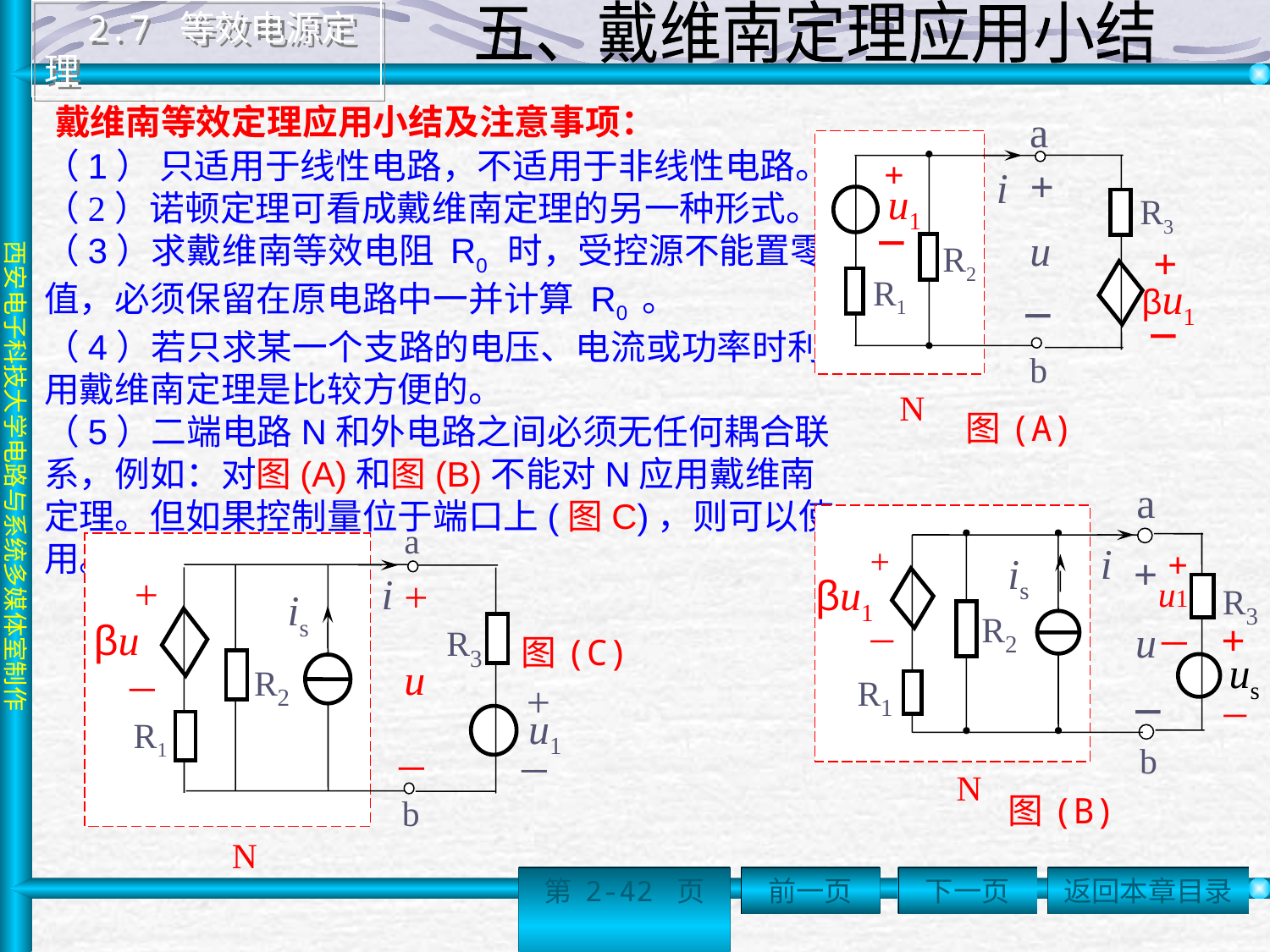

2.7 等效电源定理
  五、戴维南定理应用小结
戴维南等效定理应用小结及注意事项：
a

+

+
i
u1

R3
－
u

+
R2

R1
βu1

－
－

b

N
图(A)
（1） 只适用于线性电路，不适用于非线性电路。
（2）诺顿定理可看成戴维南定理的另一种形式。
（3）求戴维南等效电阻 R0  时，受控源不能置零值，必须保留在原电路中一并计算 R0 。
（4）若只求某一个支路的电压、电流或功率时利用戴维南定理是比较方便的。
（5）二端电路N和外电路之间必须无任何耦合联系，例如：对图(A)和图(B)不能对N应用戴维南定理。但如果控制量位于端口上(图C)，则可以使用。
a

+
i
+
is
+
u1
βu1
R3

R2

+
u
－
－
us

R1

－
－

b
N
图(B)
a

i
+

+
is
βu
R3

u
R2

－
+
u1

R1
－
－

b

N
图(C)
第 2-42 页
前一页
下一页
返回本章目录